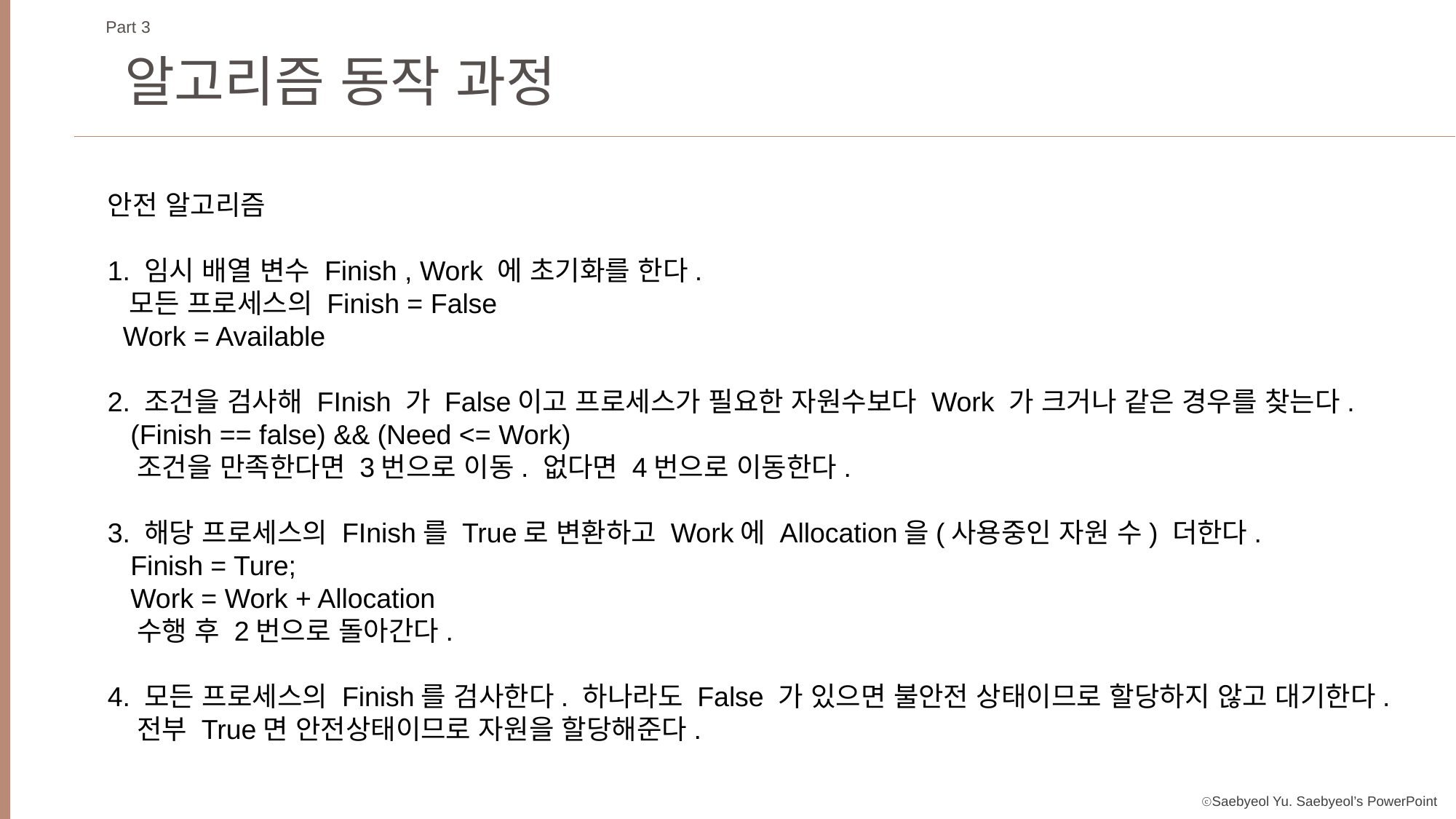

Part 3
알고리즘 동작 과정
안전 알고리즘

1. 임시 배열 변수 Finish , Work 에 초기화를 한다.
  모든 프로세스의 Finish = False
  Work = Available

2. 조건을 검사해 FInish 가 False이고 프로세스가 필요한 자원수보다 Work 가 크거나 같은 경우를 찾는다.
   (Finish == false) && (Need <= Work)
   조건을 만족한다면 3번으로 이동. 없다면 4번으로 이동한다.

3. 해당 프로세스의 FInish를 True로 변환하고 Work에 Allocation을(사용중인 자원 수) 더한다.
   Finish = Ture;
   Work = Work + Allocation
   수행 후 2번으로 돌아간다.

4. 모든 프로세스의 Finish를 검사한다. 하나라도 False 가 있으면 불안전 상태이므로 할당하지 않고 대기한다.
   전부 True면 안전상태이므로 자원을 할당해준다.